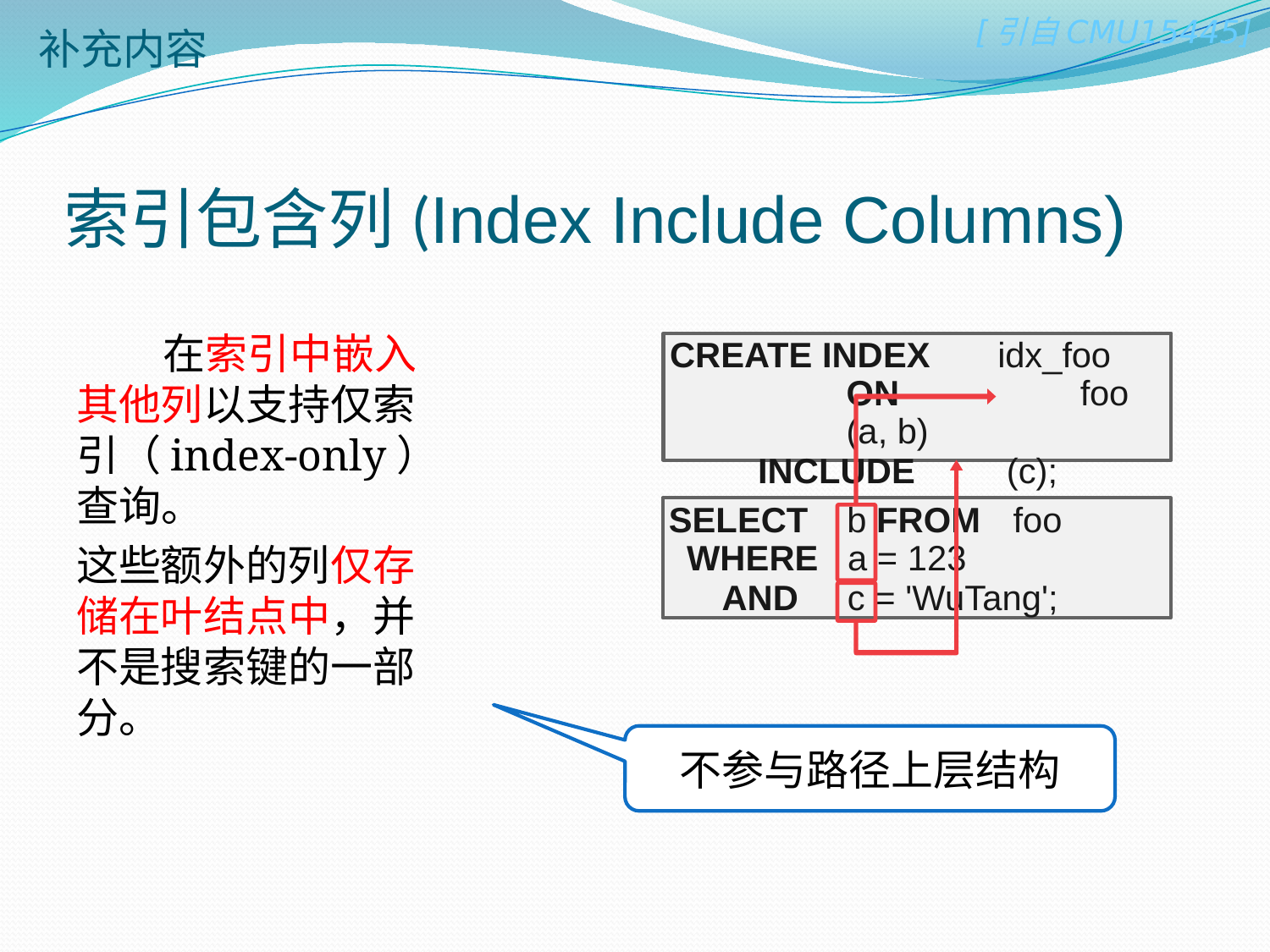

补充内容
# 索引包含列(Index Include Columns)
        在索引中嵌入其他列以支持仅索引（index-only）查询。
这些额外的列仅存储在叶结点中，并不是搜索键的一部分。

CREATE INDEX           idx_foo
ON	foo (a, b)
INCLUDE	  (c);

SELECT    b FROM                  foo
WHERE   a = 123
AND     c = 'WuTang';

不参与路径上层结构
81